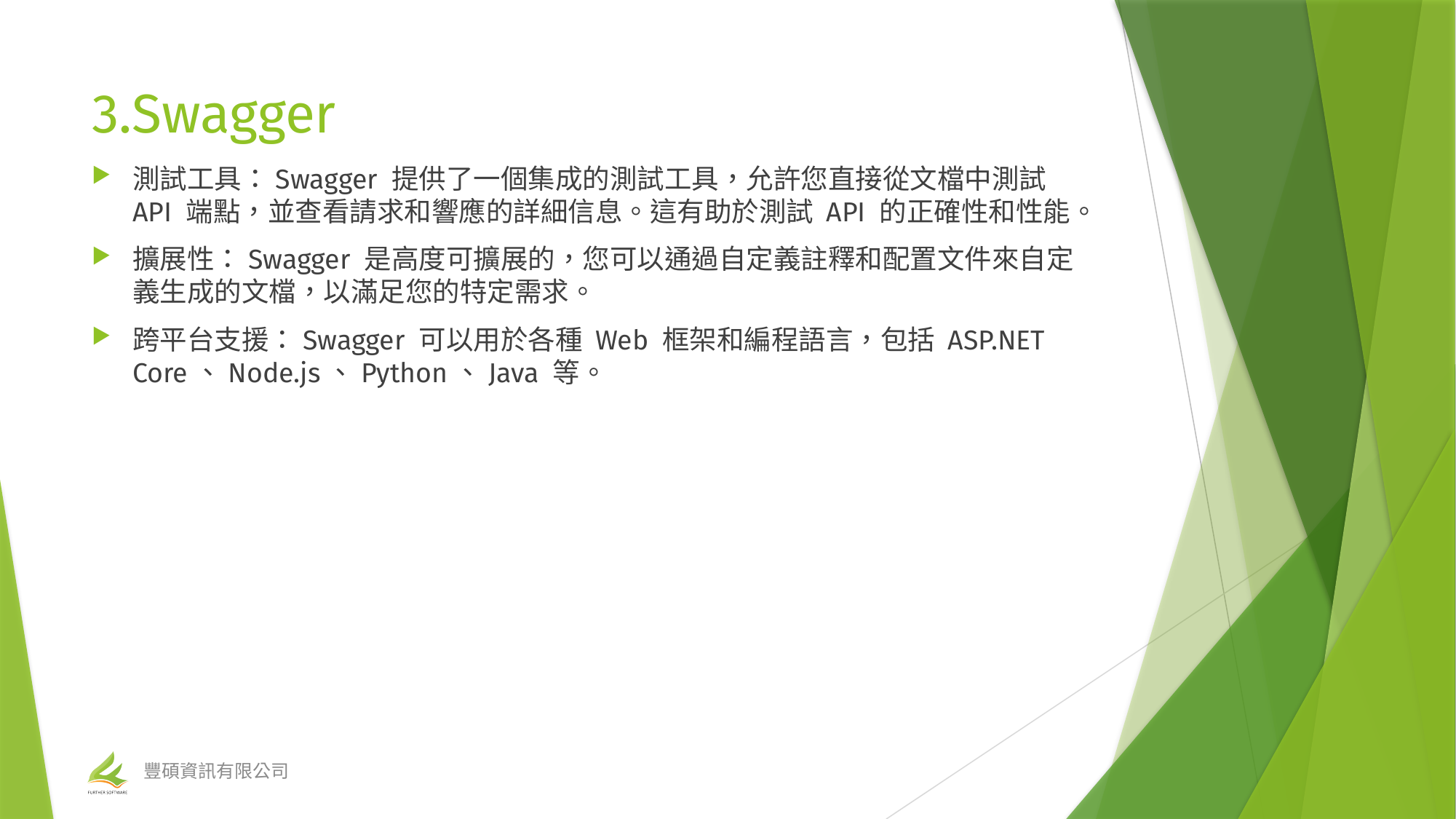

# 3.Swagger
測試工具：Swagger 提供了一個集成的測試工具，允許您直接從文檔中測試 API 端點，並查看請求和響應的詳細信息。這有助於測試 API 的正確性和性能。
擴展性：Swagger 是高度可擴展的，您可以通過自定義註釋和配置文件來自定義生成的文檔，以滿足您的特定需求。
跨平台支援：Swagger 可以用於各種 Web 框架和編程語言，包括 ASP.NET Core、Node.js、Python、Java 等。
豐碩資訊有限公司